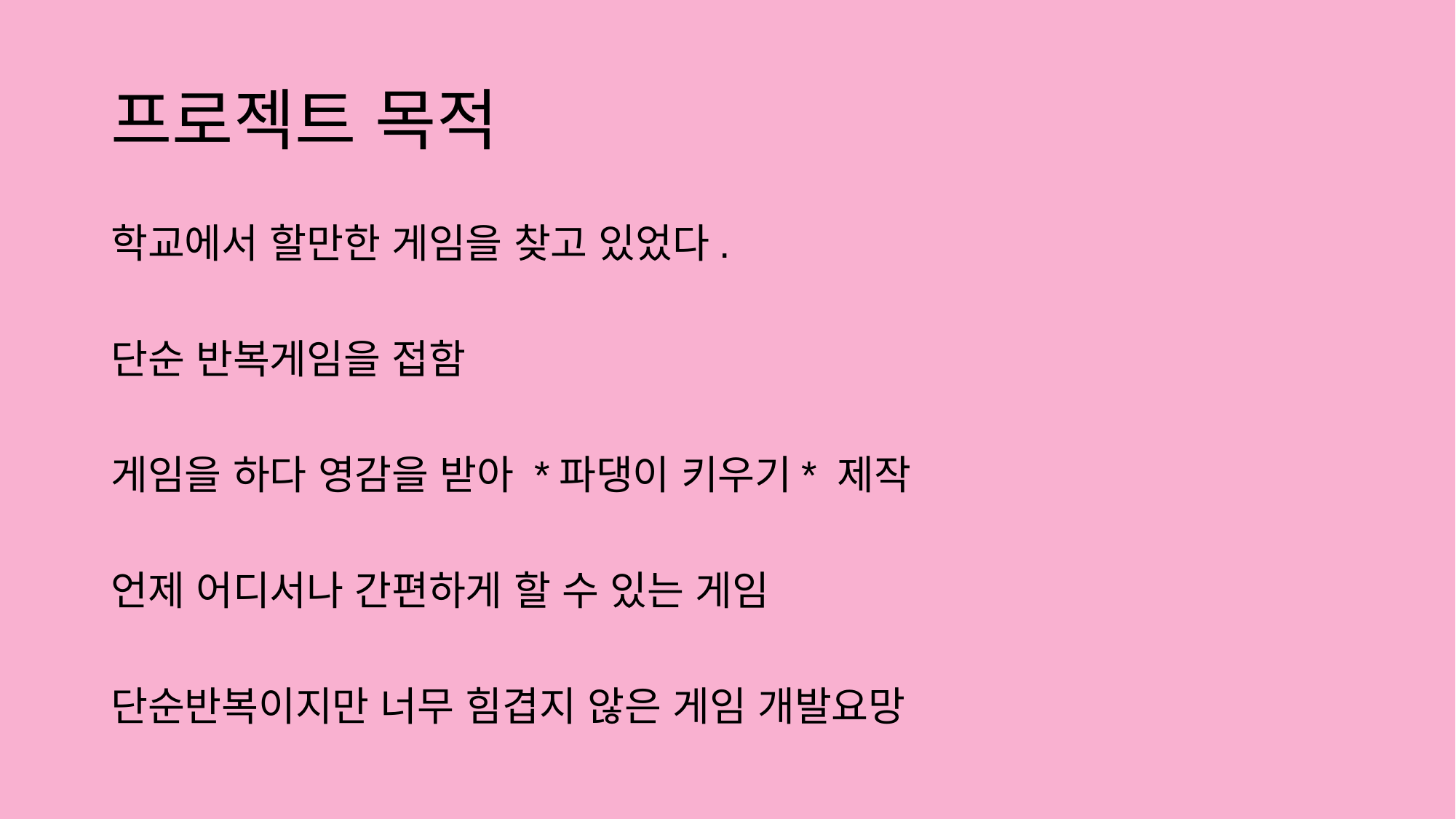

# 프로젝트 목적
학교에서 할만한 게임을 찾고 있었다.

단순 반복게임을 접함

게임을 하다 영감을 받아 *파댕이 키우기* 제작

언제 어디서나 간편하게 할 수 있는 게임

단순반복이지만 너무 힘겹지 않은 게임 개발요망